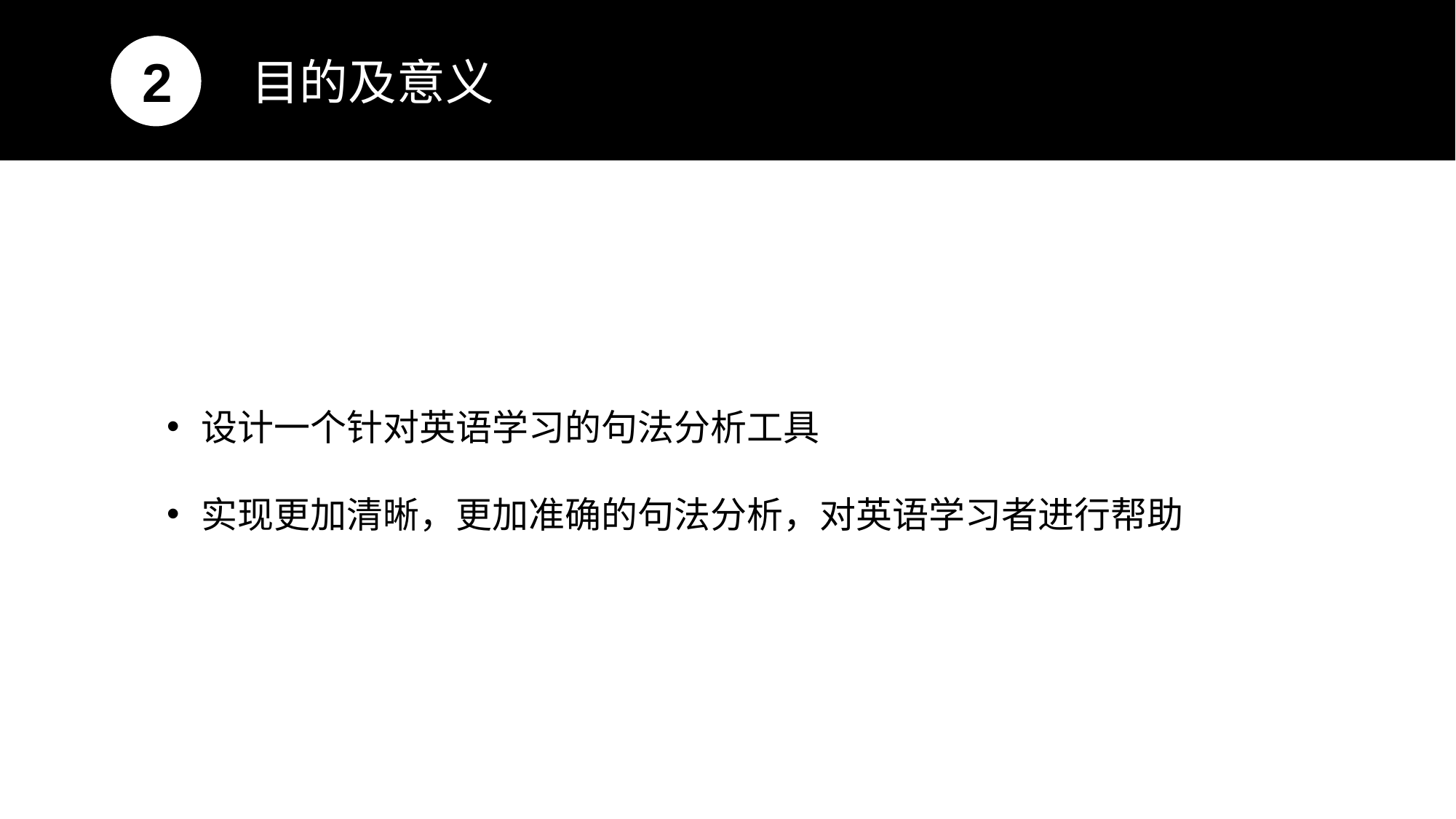

2
目的及意义
设计一个针对英语学习的句法分析工具
实现更加清晰，更加准确的句法分析，对英语学习者进行帮助